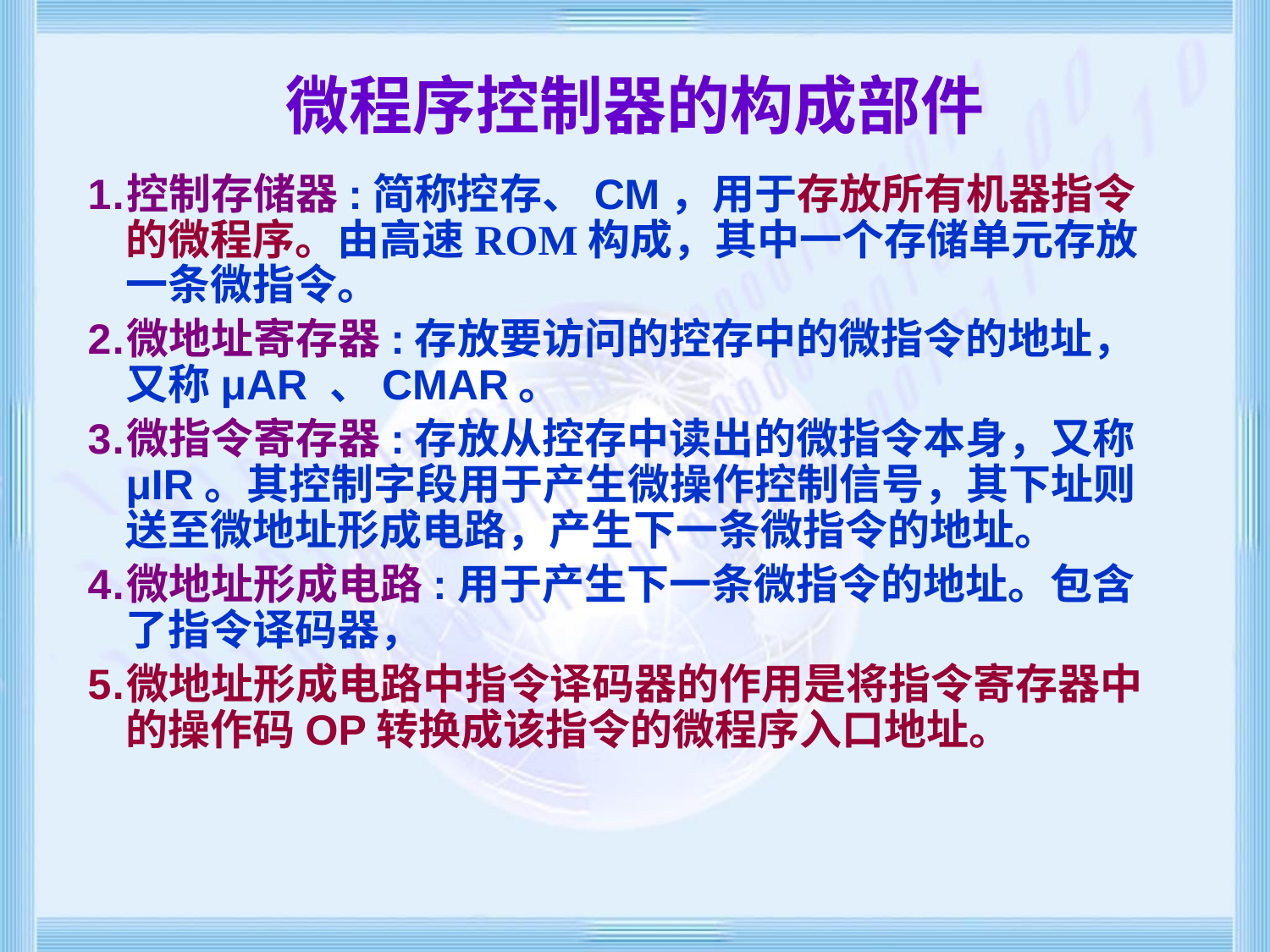

# 微程序控制器的构成部件
控制存储器:简称控存、CM，用于存放所有机器指令的微程序。由高速ROM构成，其中一个存储单元存放一条微指令。
微地址寄存器:存放要访问的控存中的微指令的地址，又称μAR 、CMAR。
微指令寄存器:存放从控存中读出的微指令本身，又称μIR。其控制字段用于产生微操作控制信号，其下址则送至微地址形成电路，产生下一条微指令的地址。
微地址形成电路:用于产生下一条微指令的地址。包含了指令译码器，
微地址形成电路中指令译码器的作用是将指令寄存器中的操作码OP转换成该指令的微程序入口地址。

13